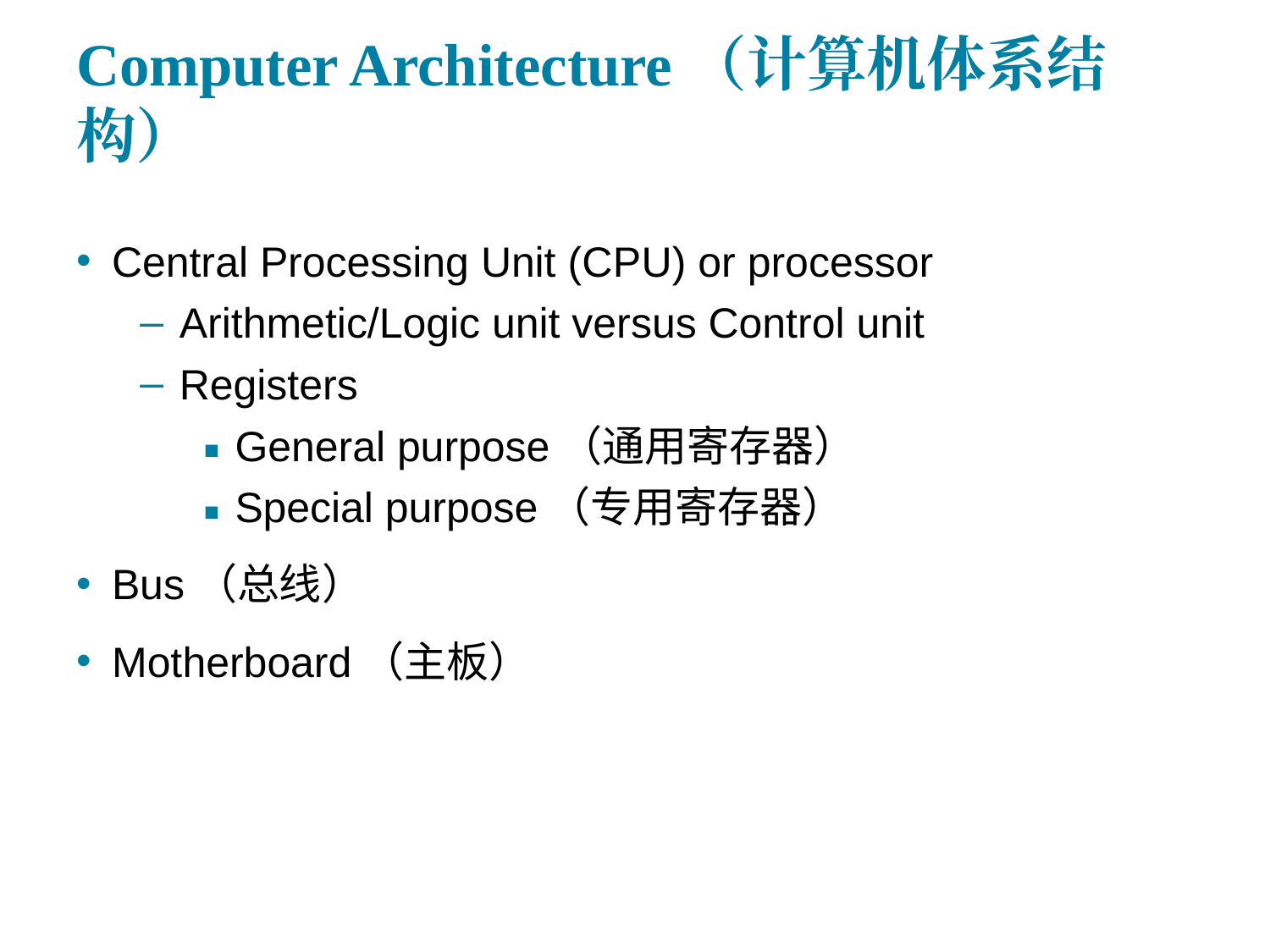

# Computer Architecture（计算机体系结构）
Central Processing Unit (C P U) or processor
Arithmetic/Logic unit versus Control unit
Registers
General purpose（通用寄存器）
Special purpose（专用寄存器）
Bus（总线）
Motherboard（主板）